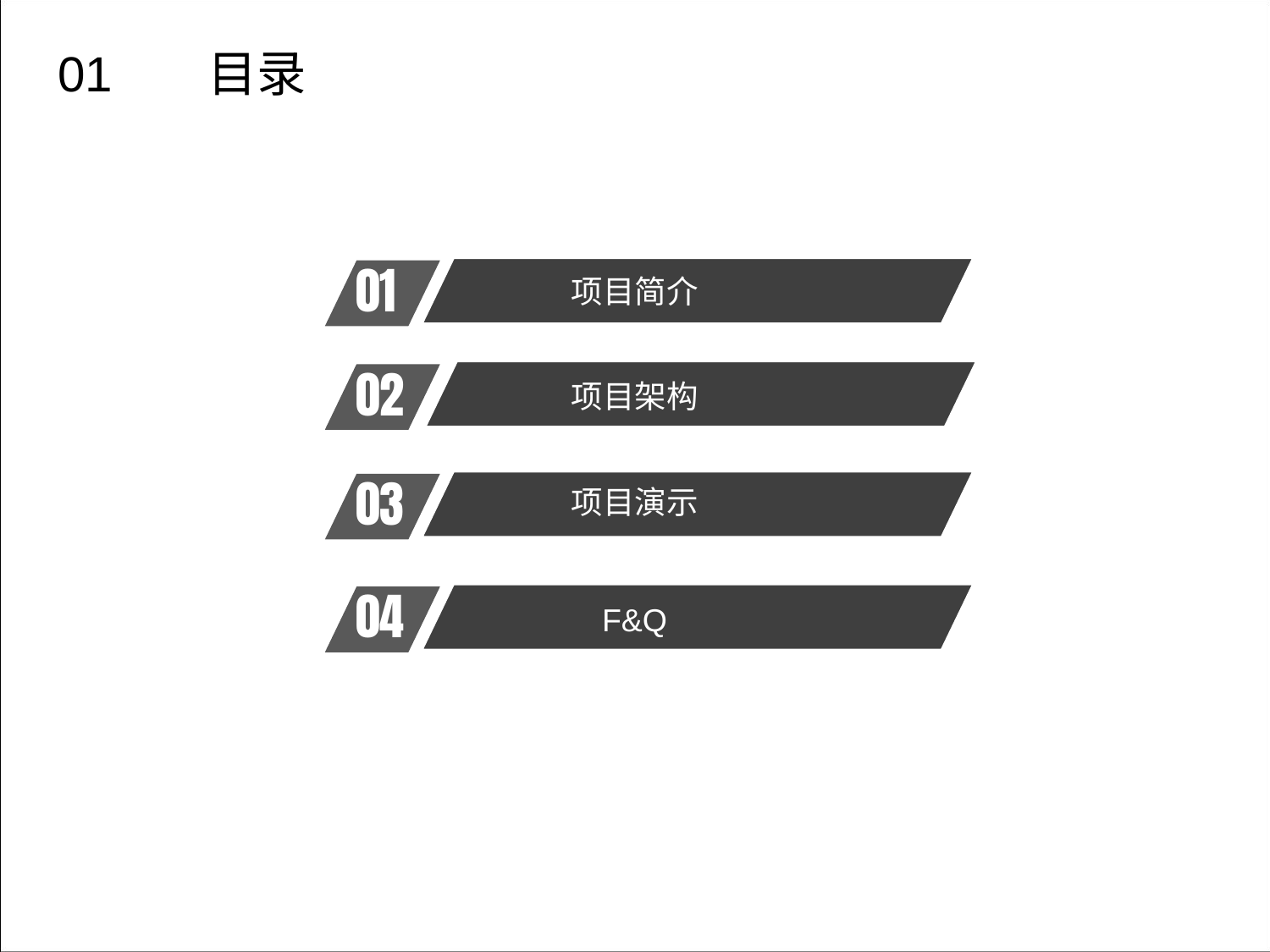

01
目录
01

点击添加相关标题文字
项目简介
点击添加文本
02

点击添加相关标题文字
项目架构
点击添加文本
03

点击添加相关标题文字
项目演示
04

点击添加相关标题文字
点击添加文本
F&Q
点击添加文本